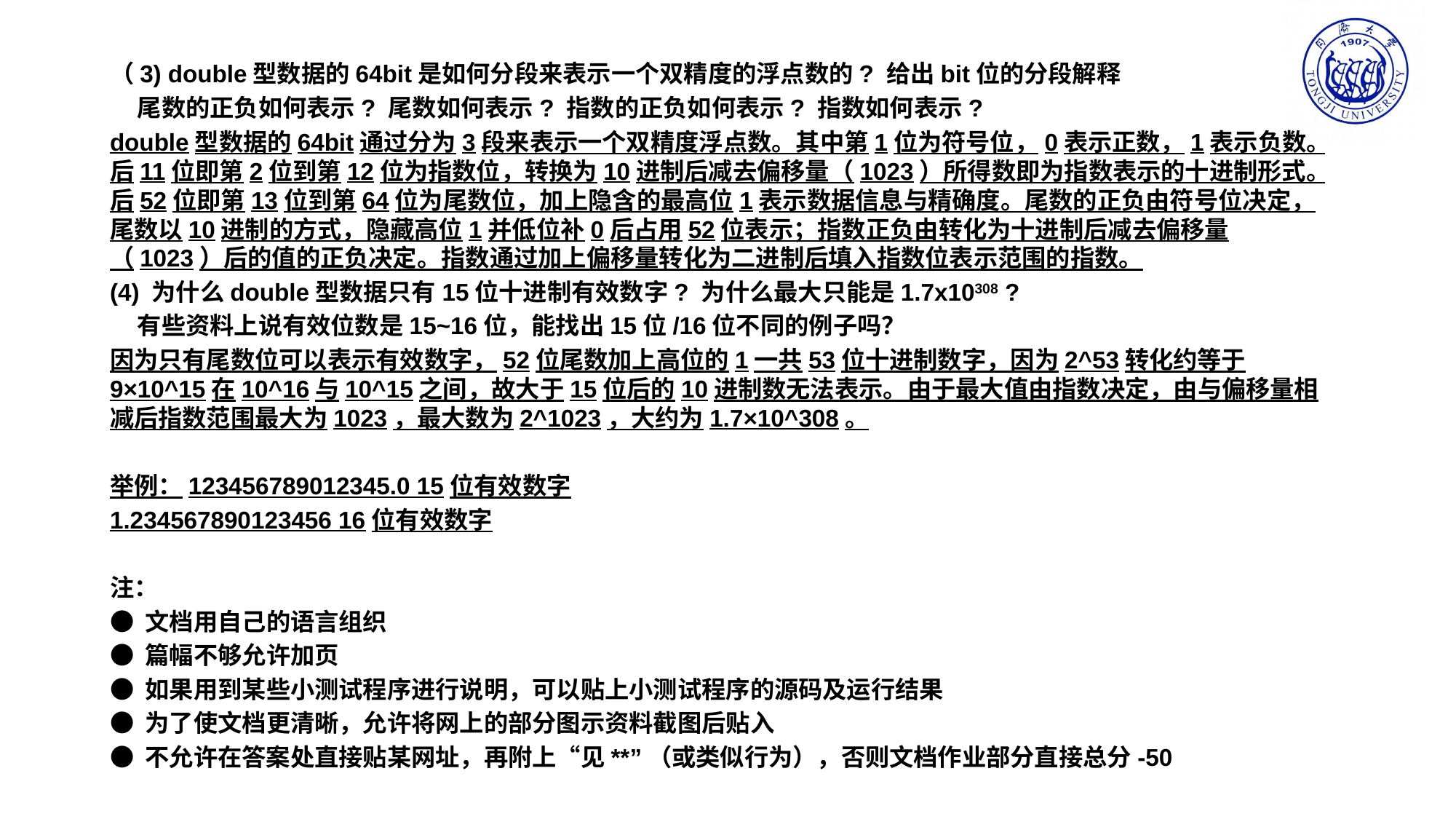

（3) double型数据的64bit是如何分段来表示一个双精度的浮点数的? 给出bit位的分段解释
    尾数的正负如何表示? 尾数如何表示? 指数的正负如何表示? 指数如何表示?
double型数据的64bit通过分为3段来表示一个双精度浮点数。其中第1位为符号位，0表示正数，1表示负数。后11位即第2位到第12位为指数位，转换为10进制后减去偏移量（1023）所得数即为指数表示的十进制形式。后52位即第13位到第64位为尾数位，加上隐含的最高位1表示数据信息与精确度。尾数的正负由符号位决定，尾数以10进制的方式，隐藏高位1并低位补0后占用52位表示；指数正负由转化为十进制后减去偏移量（1023）后的值的正负决定。指数通过加上偏移量转化为二进制后填入指数位表示范围的指数。
(4) 为什么double型数据只有15位十进制有效数字? 为什么最大只能是1.7x10308 ?
    有些资料上说有效位数是15~16位，能找出15位/16位不同的例子吗？
因为只有尾数位可以表示有效数字，52位尾数加上高位的1一共53位十进制数字，因为2^53转化约等于9×10^15在10^16与10^15之间，故大于15位后的10进制数无法表示。由于最大值由指数决定，由与偏移量相减后指数范围最大为1023，最大数为2^1023，大约为1.7×10^308。

举例：123456789012345.0 15位有效数字
1.234567890123456 16位有效数字

注：
● 文档用自己的语言组织
● 篇幅不够允许加页
● 如果用到某些小测试程序进行说明，可以贴上小测试程序的源码及运行结果
● 为了使文档更清晰，允许将网上的部分图示资料截图后贴入
● 不允许在答案处直接贴某网址，再附上“见**”（或类似行为），否则文档作业部分直接总分-50